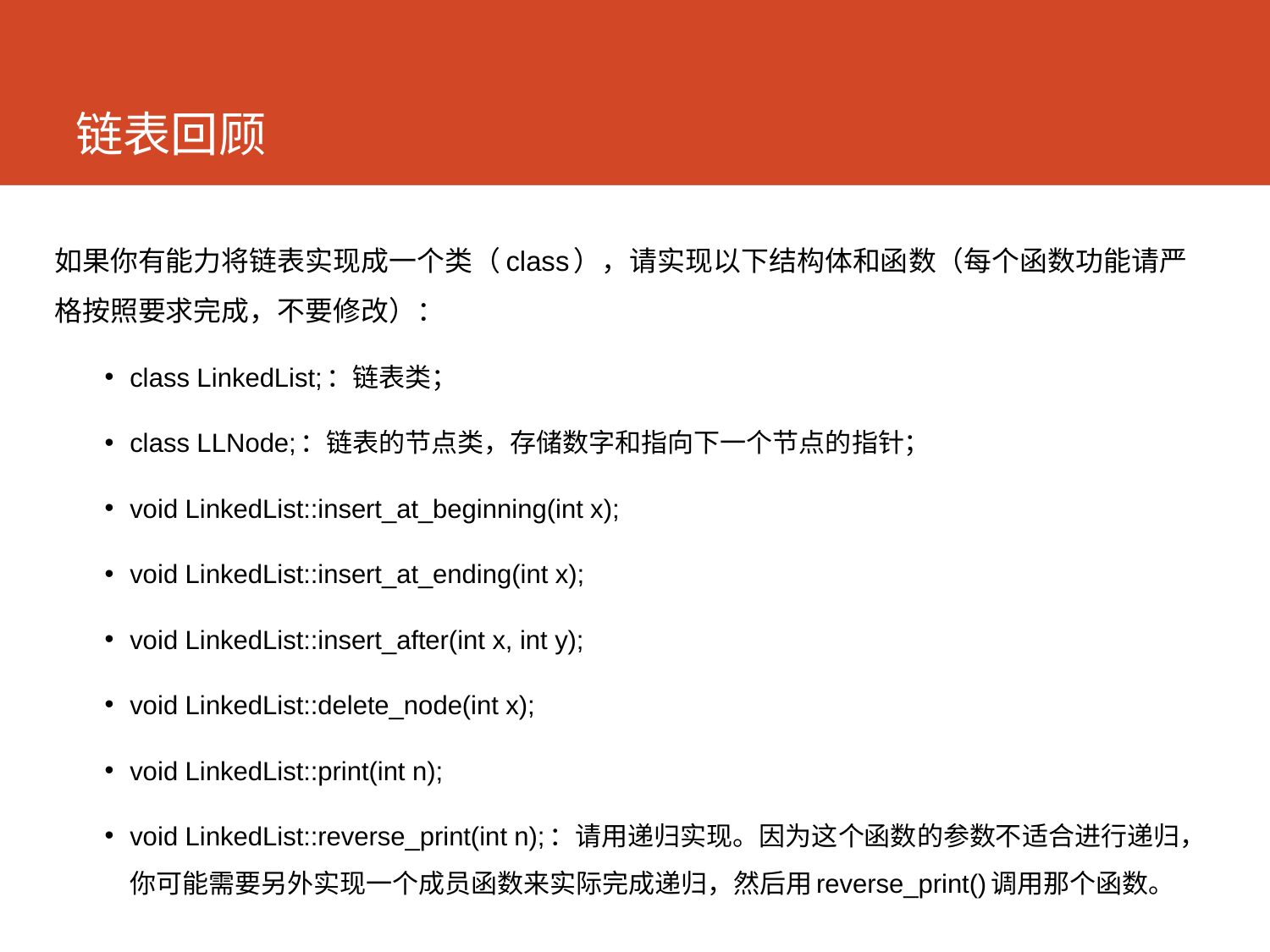

# 链表回顾
如果你有能力将链表实现成一个类（class），请实现以下结构体和函数（每个函数功能请严格按照要求完成，不要修改）：
class LinkedList;：链表类；
class LLNode;：链表的节点类，存储数字和指向下一个节点的指针；
void LinkedList::insert_at_beginning(int x);
void LinkedList::insert_at_ending(int x);
void LinkedList::insert_after(int x, int y);
void LinkedList::delete_node(int x);
void LinkedList::print(int n);
void LinkedList::reverse_print(int n);：请用递归实现。因为这个函数的参数不适合进行递归，你可能需要另外实现一个成员函数来实际完成递归，然后用reverse_print()调用那个函数。